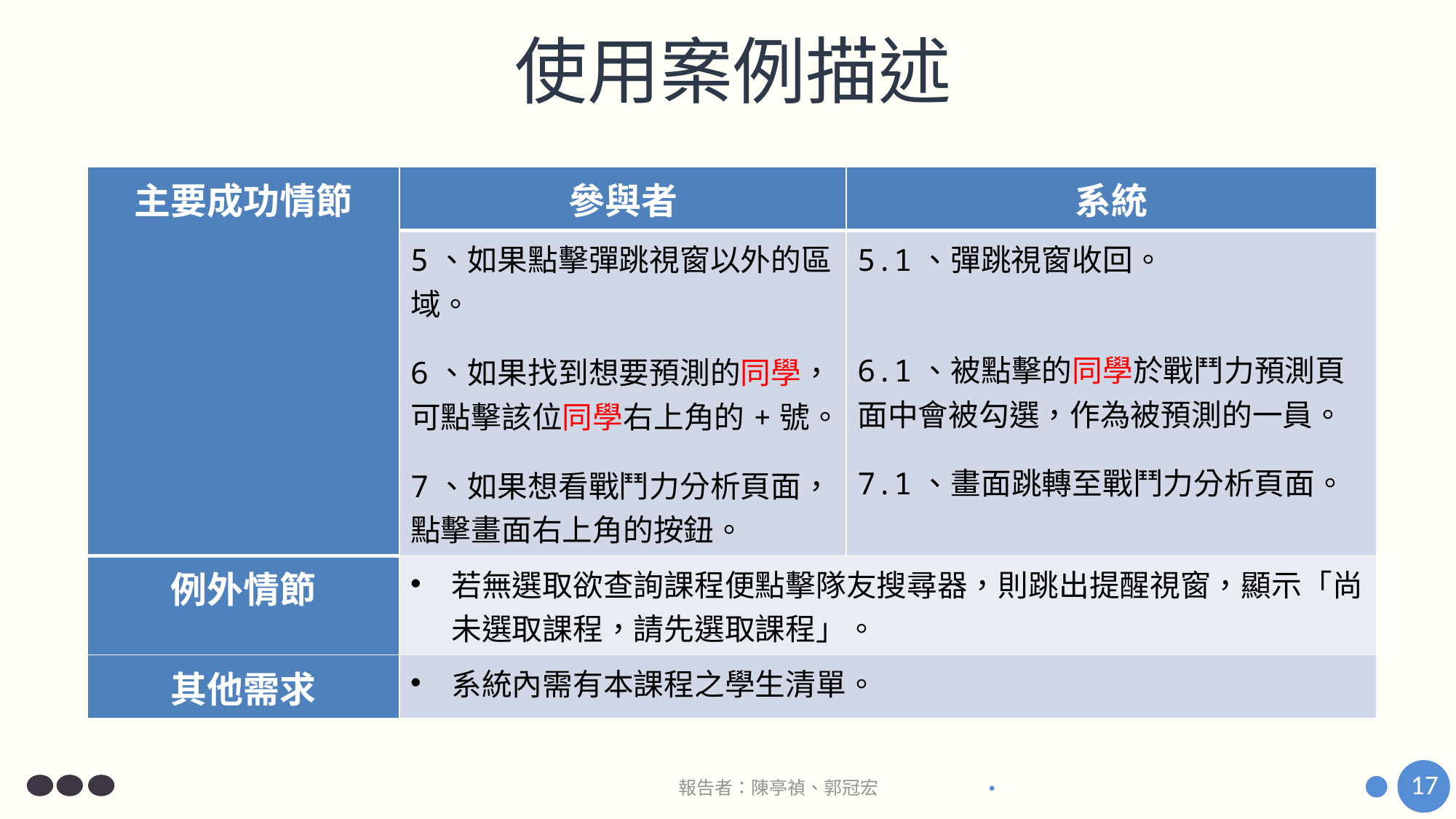

# 使用案例描述
| 主要成功情節 | 參與者 | 系統 |
| --- | --- | --- |
|  | 5、如果點擊彈跳視窗以外的區域。 6、如果找到想要預測的同學，可點擊該位同學右上角的+號。 7、如果想看戰鬥力分析頁面，點擊畫面右上角的按鈕。 | 5.1、彈跳視窗收回。 6.1、被點擊的同學於戰鬥力預測頁面中會被勾選，作為被預測的一員。 7.1、畫面跳轉至戰鬥力分析頁面。 |
| 例外情節 | 若無選取欲查詢課程便點擊隊友搜尋器，則跳出提醒視窗，顯示「尚未選取課程，請先選取課程」。 |  |
| 其他需求 | 系統內需有本課程之學生清單。 |  |
17